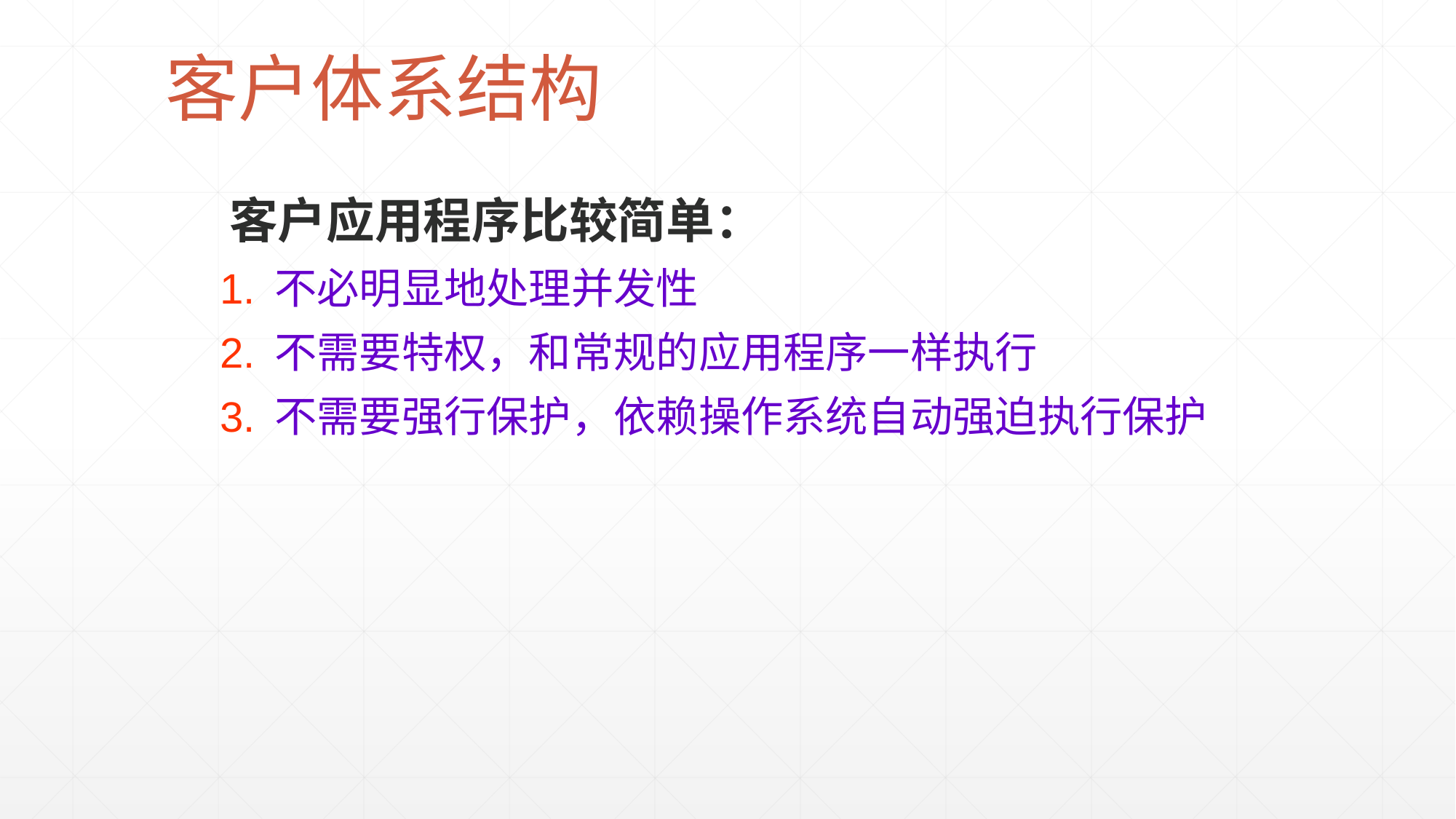

# 客户体系结构
	客户应用程序比较简单：
不必明显地处理并发性
不需要特权，和常规的应用程序一样执行
不需要强行保护，依赖操作系统自动强迫执行保护